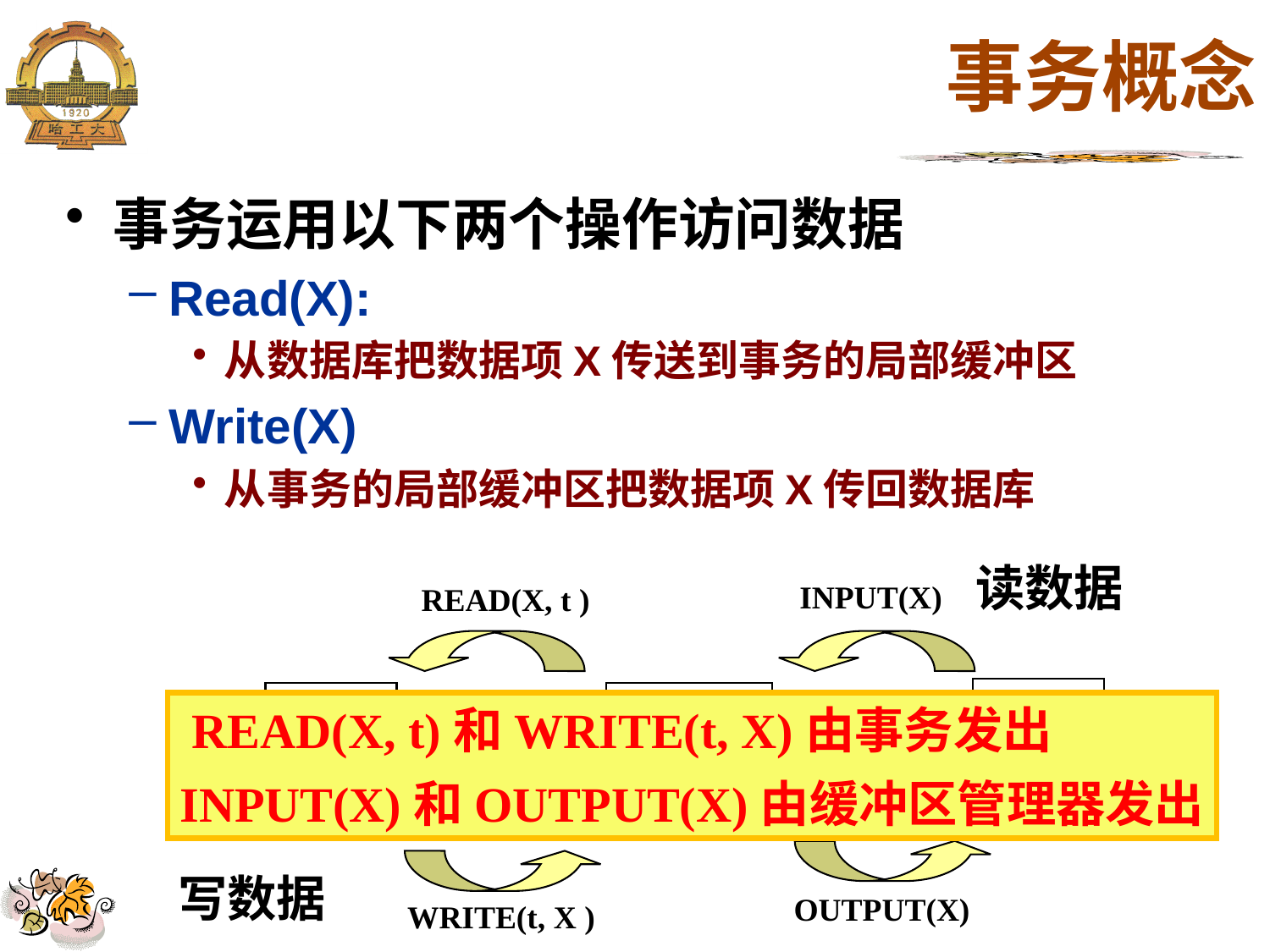

# 事务概念
事务运用以下两个操作访问数据
Read(X):
从数据库把数据项X传送到事务的局部缓冲区
Write(X)
从事务的局部缓冲区把数据项X传回数据库

 读数据
 INPUT(X)
 READ(X, t )

磁盘块
空间
局部地
址空间
缓冲区
地址空间
 READ(X, t)和WRITE(t, X)由事务发出
INPUT(X)和OUTPUT(X)由缓冲区管理器发出

 写数据
 OUTPUT(X)
 WRITE(t, X )